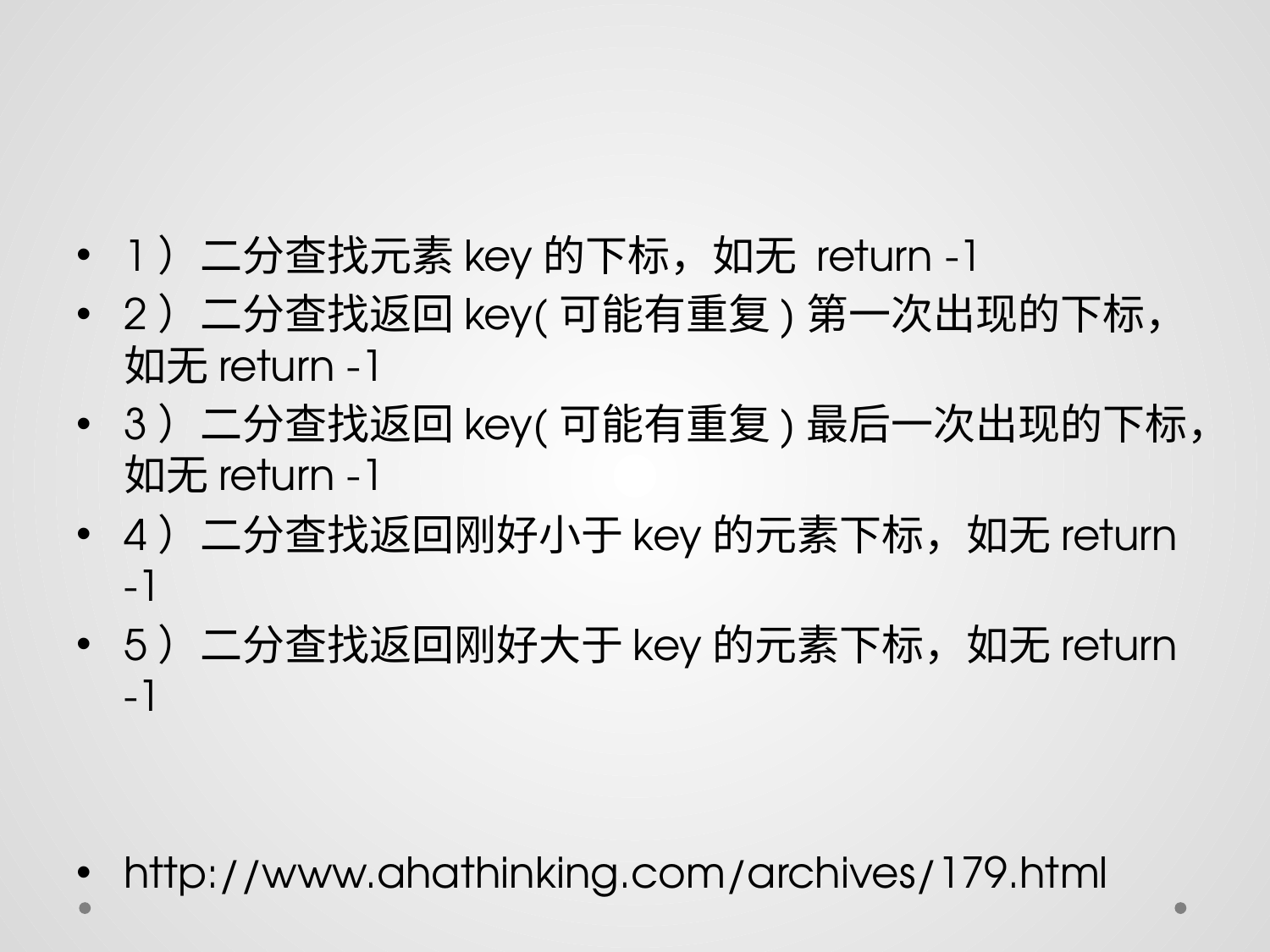

#
1）二分查找元素key的下标，如无 return -1
2）二分查找返回key(可能有重复)第一次出现的下标，如无return -1
3）二分查找返回key(可能有重复)最后一次出现的下标，如无return -1
4）二分查找返回刚好小于key的元素下标，如无return -1
5）二分查找返回刚好大于key的元素下标，如无return -1

http://www.ahathinking.com/archives/179.html